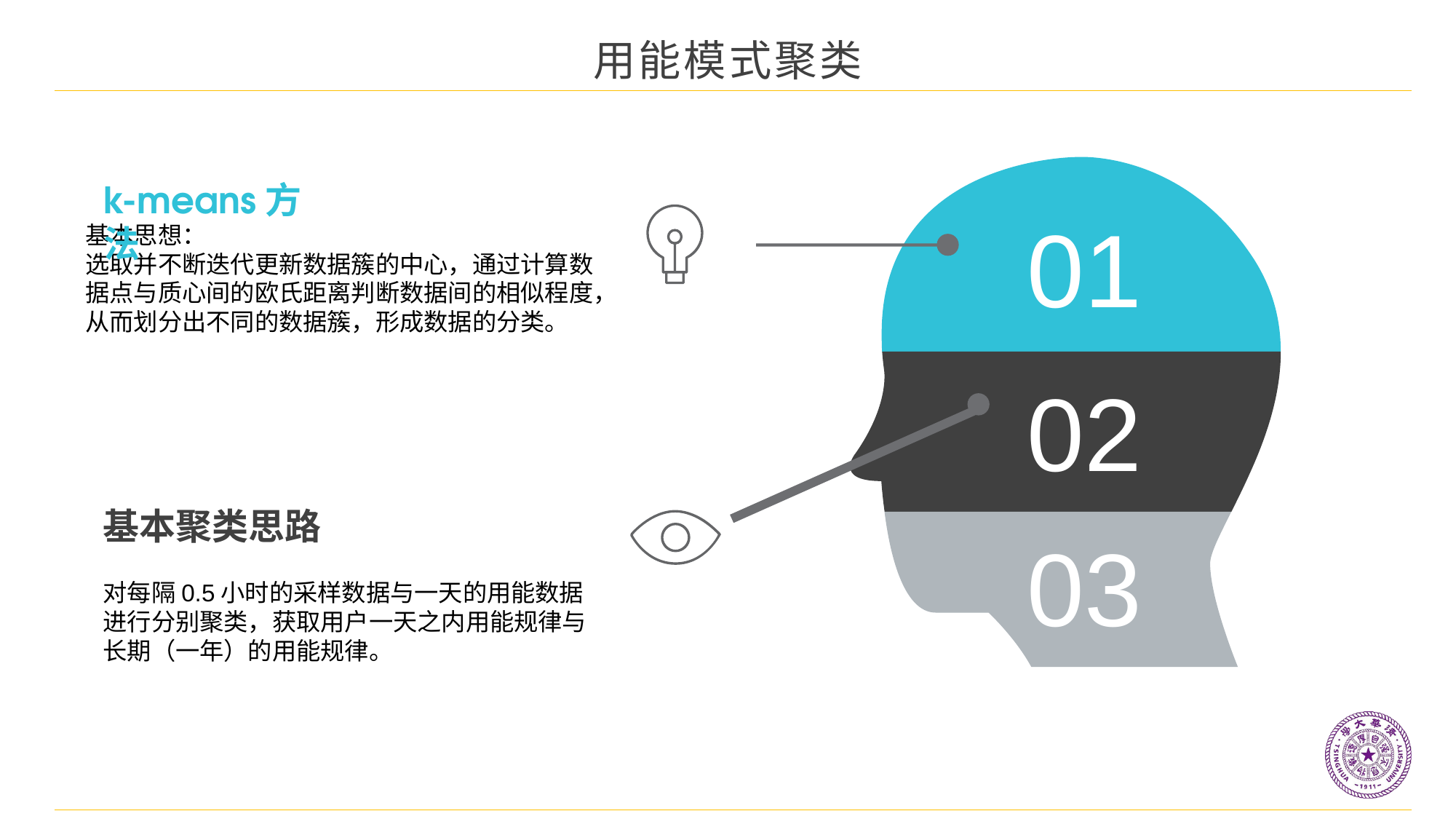

用能模式聚类

k-means方法

01
基本思想：
选取并不断迭代更新数据簇的中心，通过计算数据点与质心间的欧氏距离判断数据间的相似程度，从而划分出不同的数据簇，形成数据的分类。

02

基本聚类思路

03
对每隔0.5小时的采样数据与一天的用能数据进行分别聚类，获取用户一天之内用能规律与长期（一年）的用能规律。